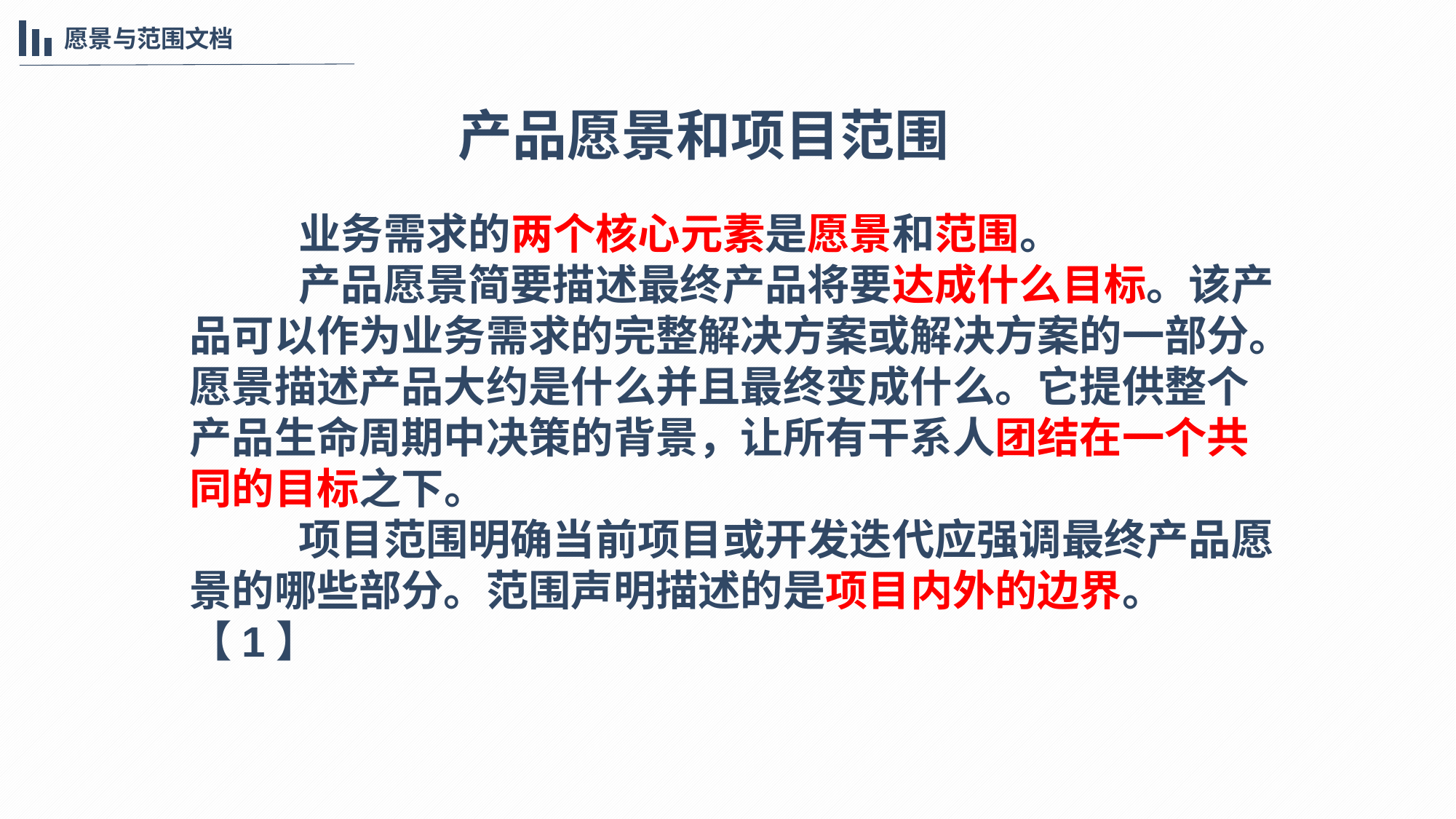

愿景与范围文档

           产品愿景和项目范围
	业务需求的两个核心元素是愿景和范围。
	产品愿景简要描述最终产品将要达成什么目标。该产品可以作为业务需求的完整解决方案或解决方案的一部分。愿景描述产品大约是什么并且最终变成什么。它提供整个产品生命周期中决策的背景，让所有干系人团结在一个共同的目标之下。
	项目范围明确当前项目或开发迭代应强调最终产品愿景的哪些部分。范围声明描述的是项目内外的边界。【1】